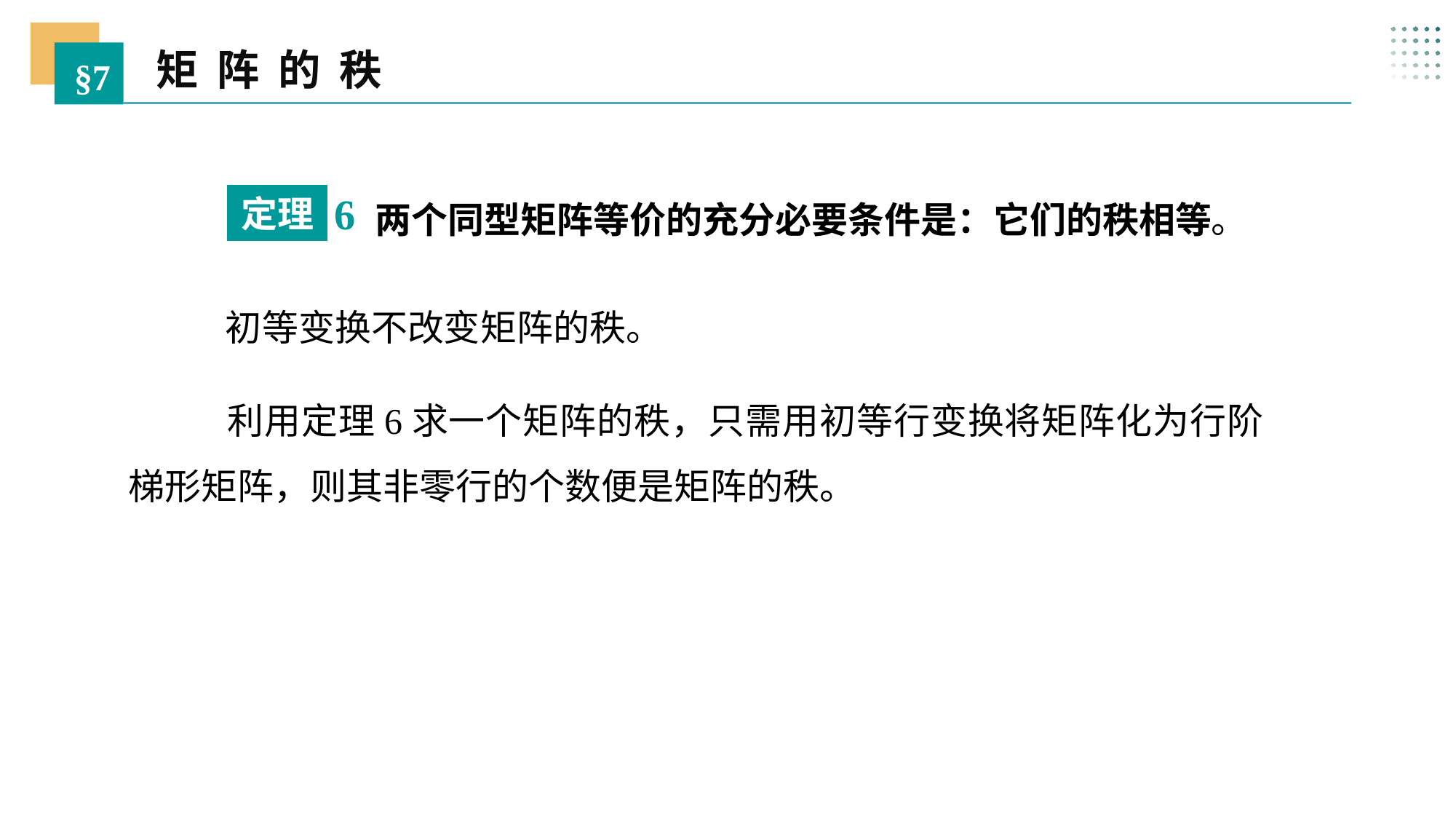

矩 阵 的 秩
§7
6

定理
                          两个同型矩阵等价的充分必要条件是：它们的秩相等。
初等变换不改变矩阵的秩。
          利用定理6求一个矩阵的秩，只需用初等行变换将矩阵化为行阶梯形矩阵，则其非零行的个数便是矩阵的秩。